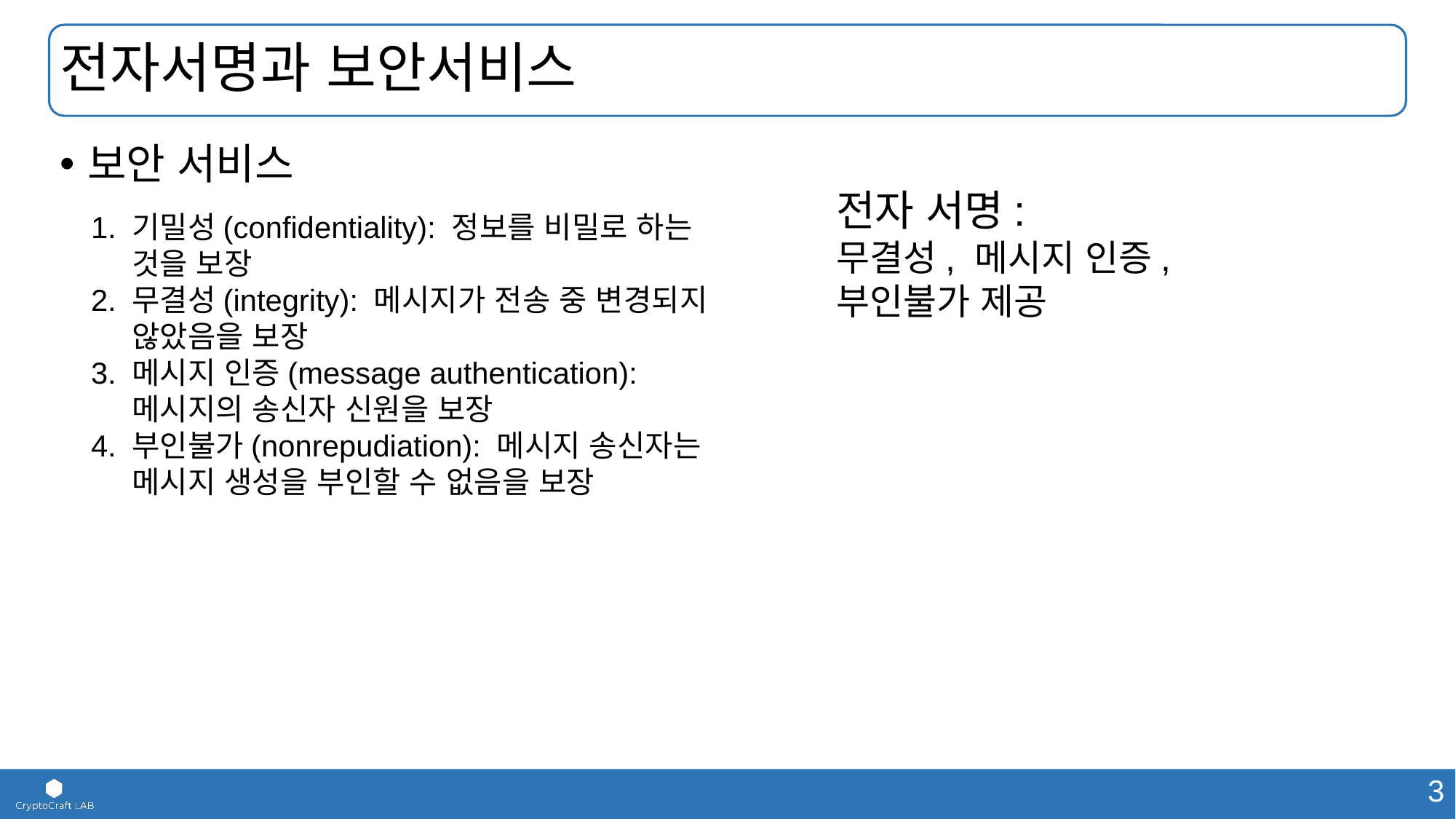

# 전자서명과 보안서비스
보안 서비스

전자 서명:
무결성, 메시지 인증, 부인불가 제공
기밀성(confidentiality): 정보를 비밀로 하는 것을 보장
무결성(integrity): 메시지가 전송 중 변경되지 않았음을 보장
메시지 인증(message authentication): 메시지의 송신자 신원을 보장
부인불가(nonrepudiation): 메시지 송신자는 메시지 생성을 부인할 수 없음을 보장